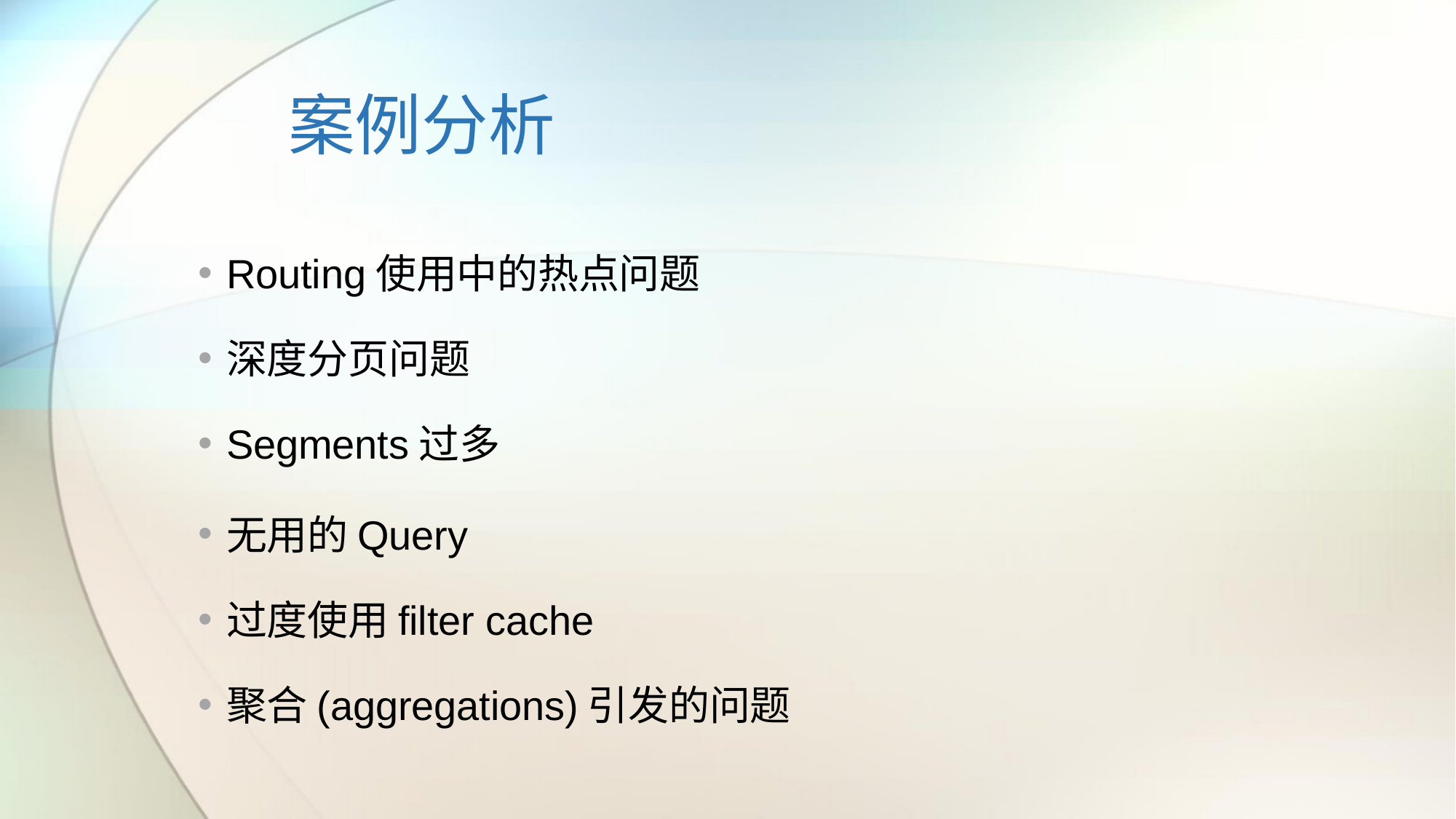

# 案例分析
Routing使用中的热点问题
深度分页问题
Segments过多
无用的Query
过度使用filter cache
聚合(aggregations)引发的问题